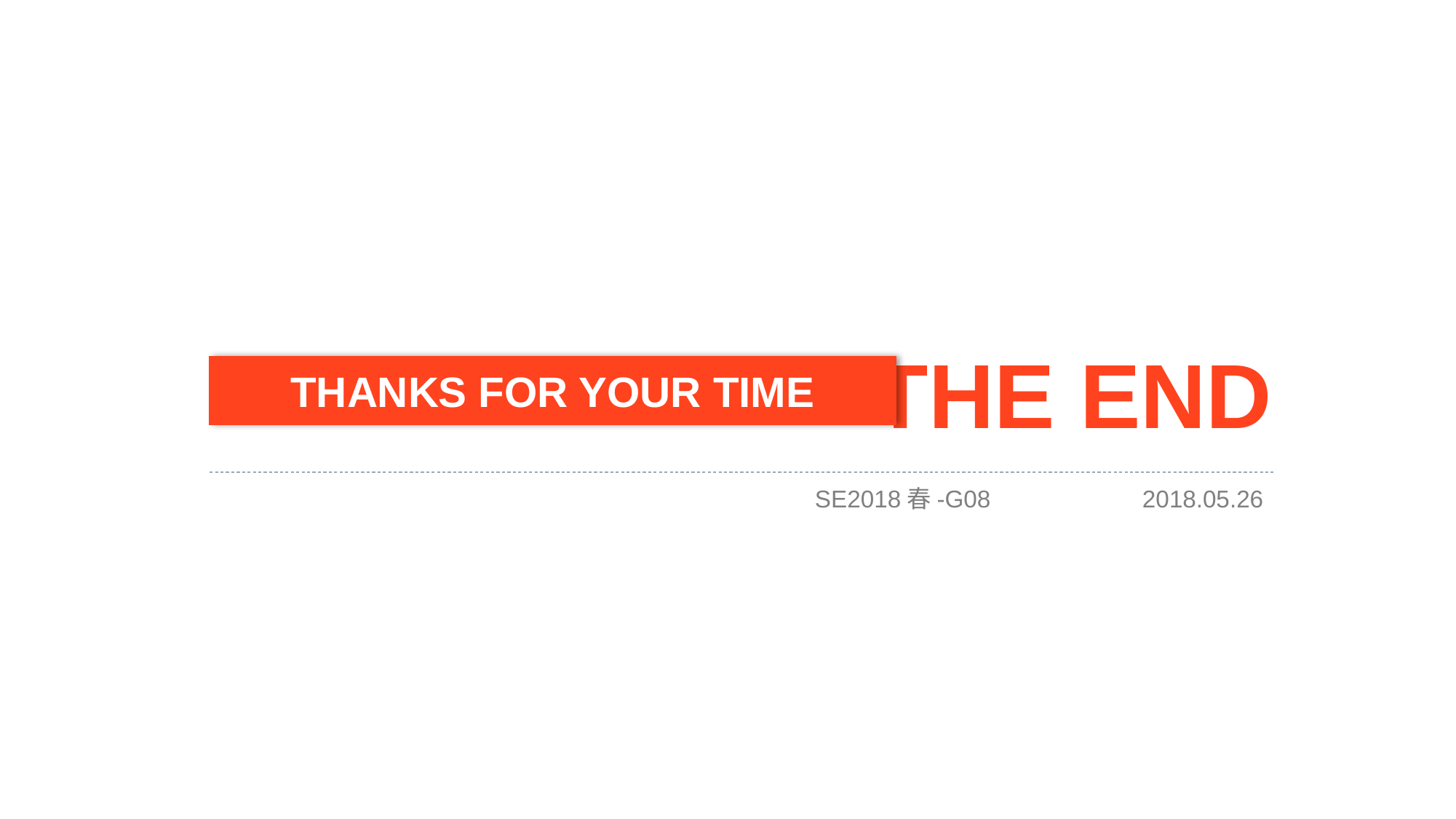

THE END
THANKS FOR YOUR TIME
SE2018春-G08		2018.05.26